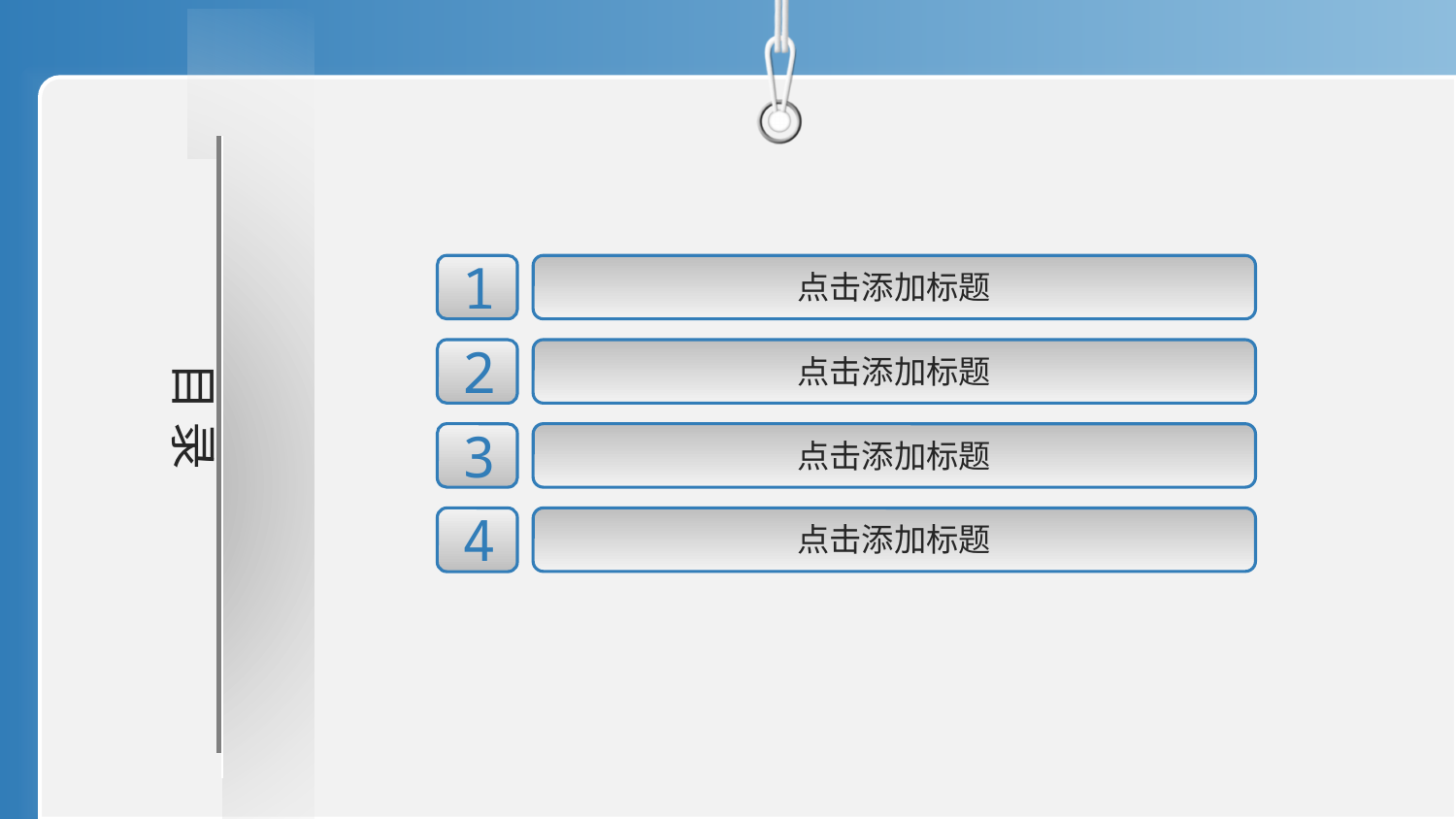

1

点击添加标题
2

点击添加标题
目 录
3

点击添加标题
4

点击添加标题